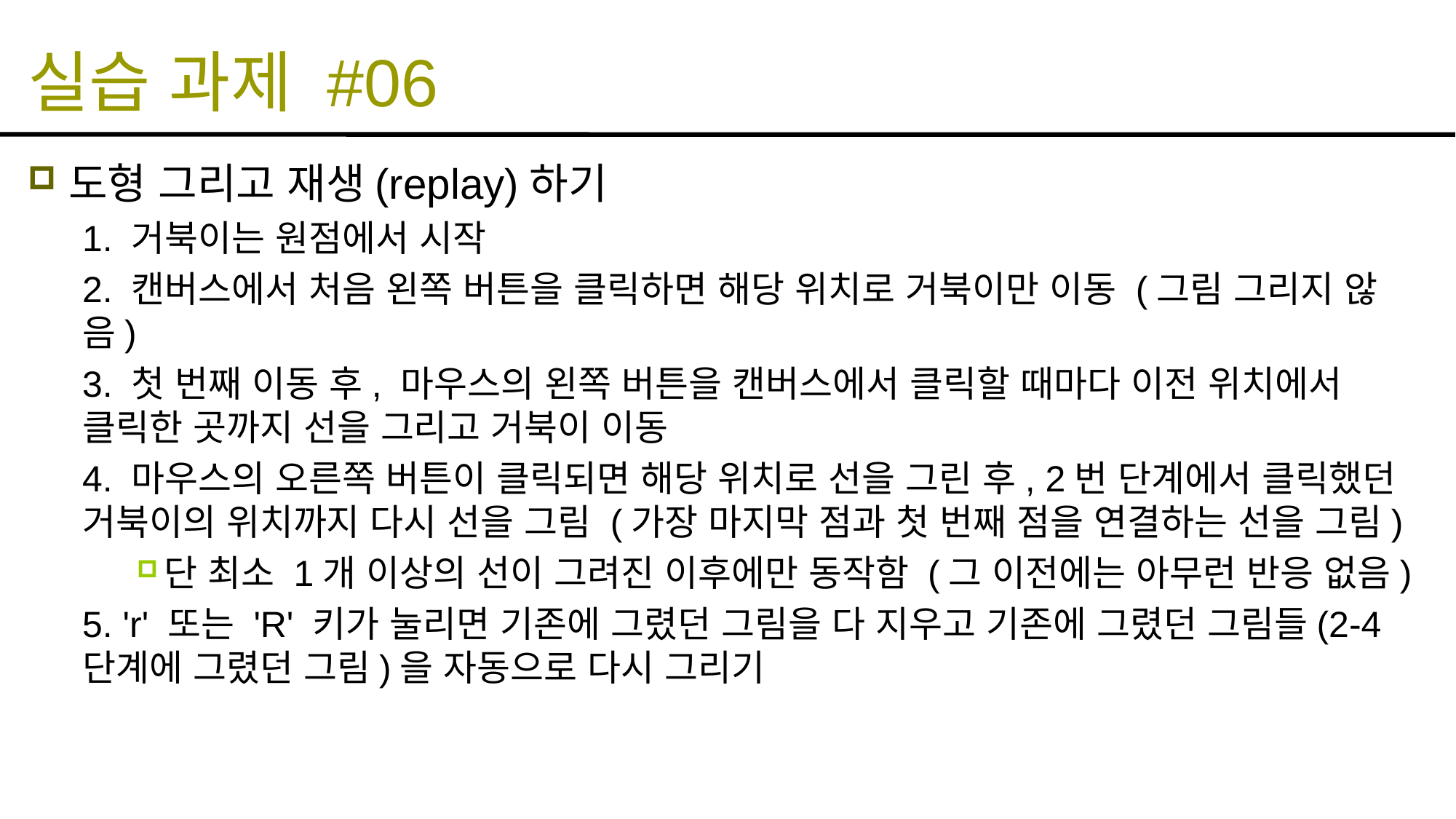

# 실습 과제 #06
도형 그리고 재생(replay)하기
1. 거북이는 원점에서 시작
2. 캔버스에서 처음 왼쪽 버튼을 클릭하면 해당 위치로 거북이만 이동 (그림 그리지 않음)
3. 첫 번째 이동 후, 마우스의 왼쪽 버튼을 캔버스에서 클릭할 때마다 이전 위치에서 클릭한 곳까지 선을 그리고 거북이 이동
4. 마우스의 오른쪽 버튼이 클릭되면 해당 위치로 선을 그린 후, 2번 단계에서 클릭했던 거북이의 위치까지 다시 선을 그림 (가장 마지막 점과 첫 번째 점을 연결하는 선을 그림)
단 최소 1개 이상의 선이 그려진 이후에만 동작함 (그 이전에는 아무런 반응 없음)
5. 'r' 또는 'R' 키가 눌리면 기존에 그렸던 그림을 다 지우고 기존에 그렸던 그림들(2-4단계에 그렸던 그림)을 자동으로 다시 그리기